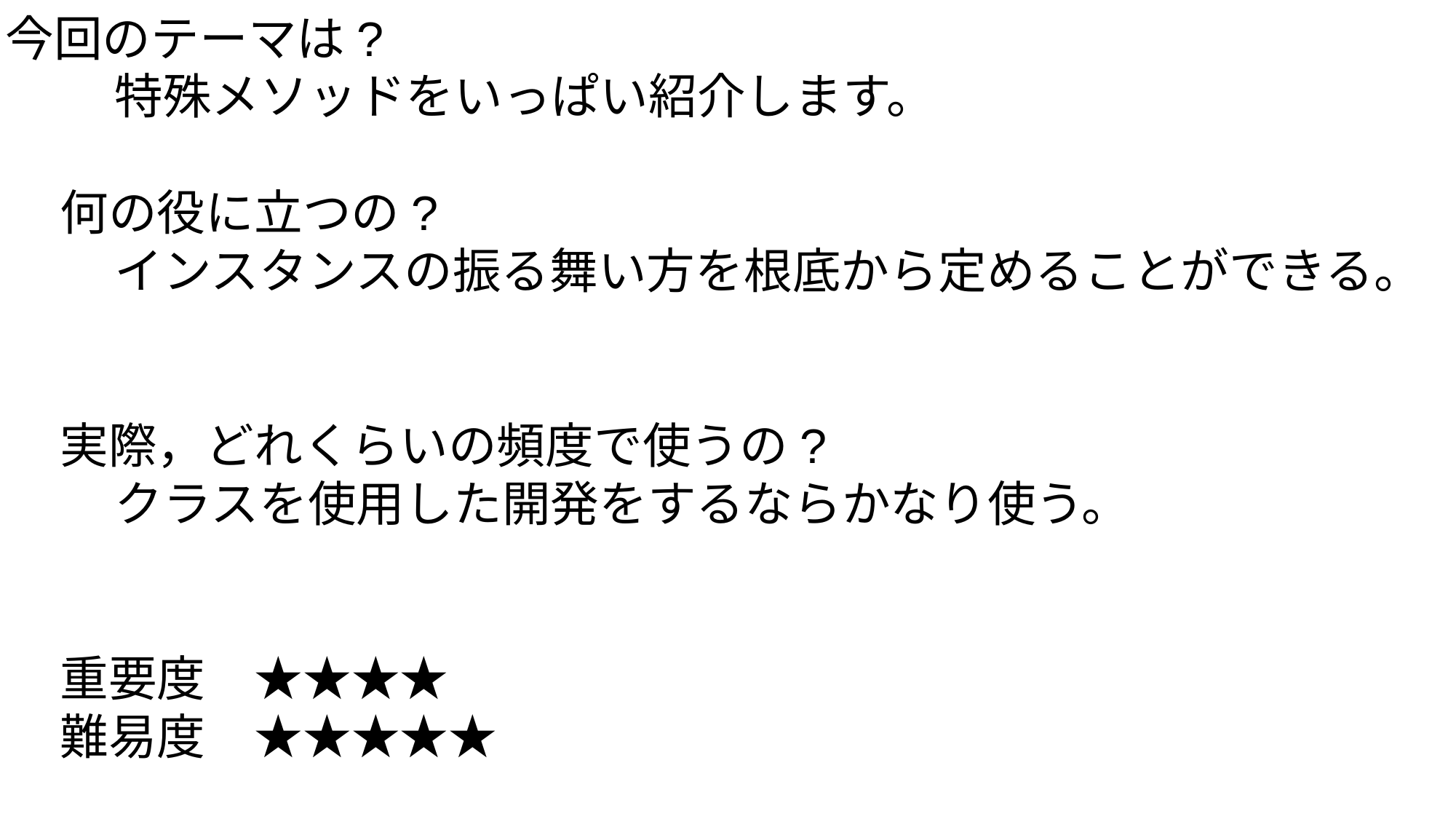

今回のテーマは?
特殊メソッドをいっぱい紹介します。

何の役に立つの?
インスタンスの振る舞い方を根底から定めることができる。

実際，どれくらいの頻度で使うの?
クラスを使用した開発をするならかなり使う。

重要度　★★★★
難易度　★★★★★